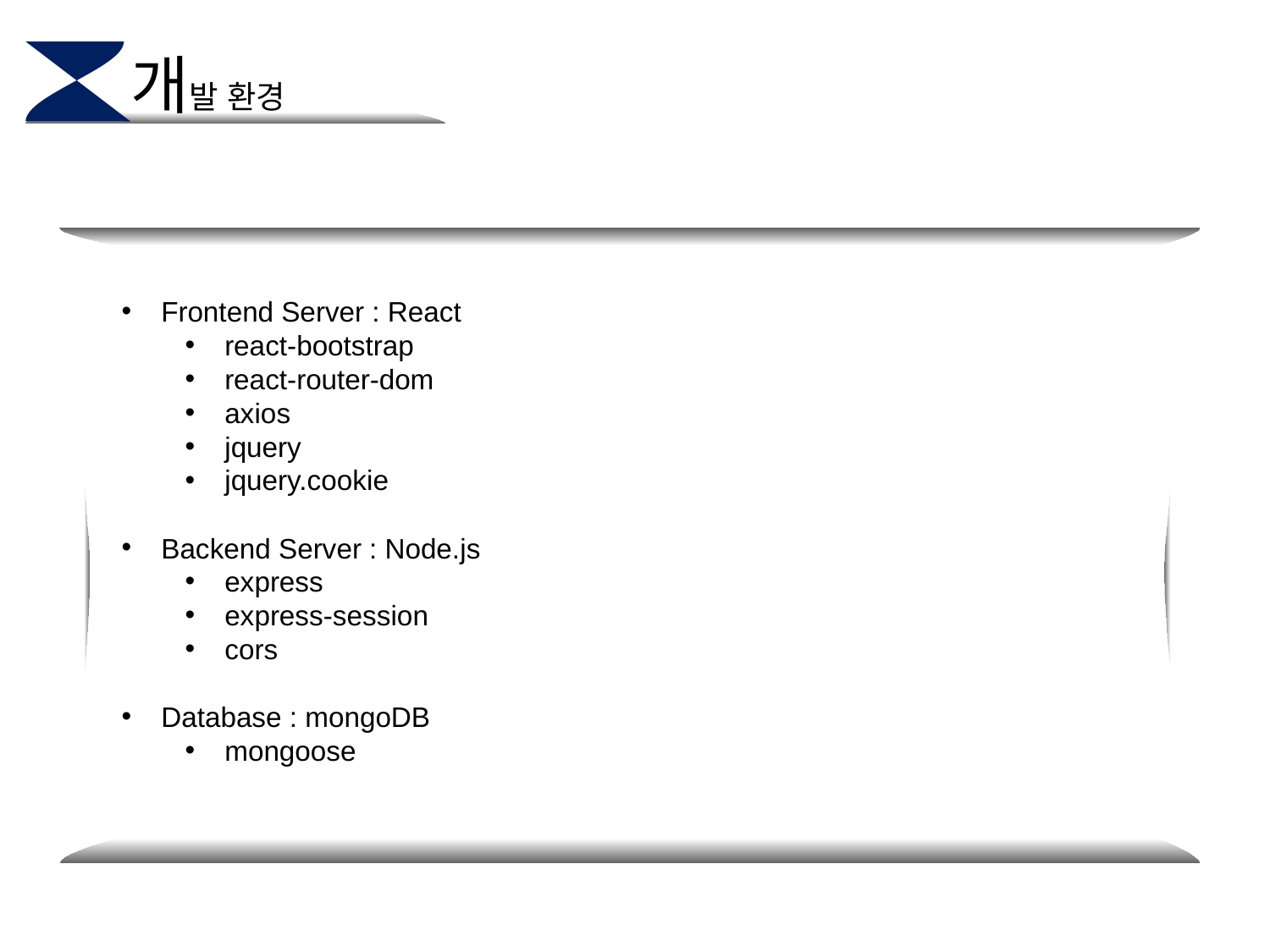

개발 환경

Frontend Server : React
react-bootstrap
react-router-dom
axios
jquery
jquery.cookie

Backend Server : Node.js
express
express-session
cors

Database : mongoDB
mongoose